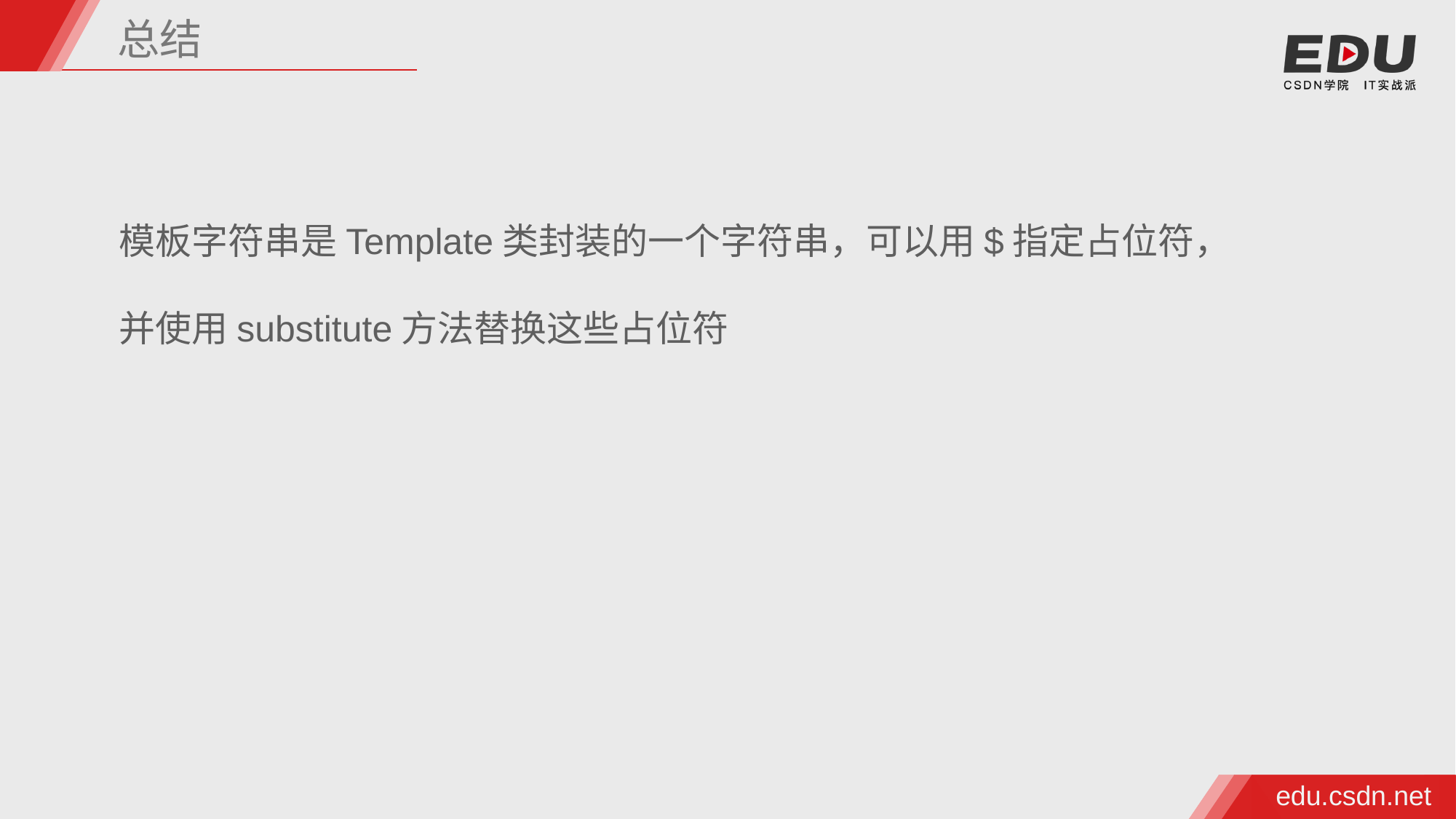

总结
模板字符串是Template类封装的一个字符串，可以用$指定占位符，
并使用substitute方法替换这些占位符
edu.csdn.net